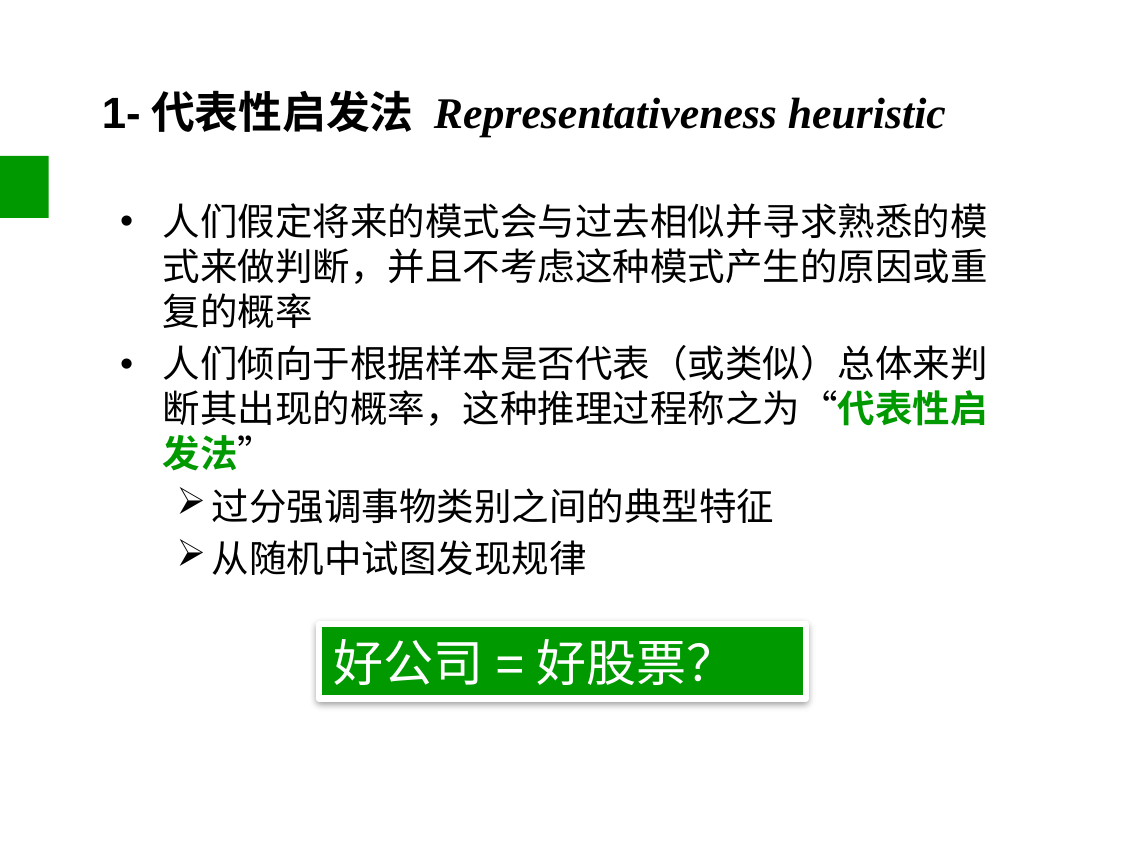

# 1-代表性启发法 Representativeness heuristic

人们假定将来的模式会与过去相似并寻求熟悉的模式来做判断，并且不考虑这种模式产生的原因或重复的概率
人们倾向于根据样本是否代表（或类似）总体来判断其出现的概率，这种推理过程称之为“代表性启发法”
过分强调事物类别之间的典型特征
从随机中试图发现规律
好公司=好股票？
18